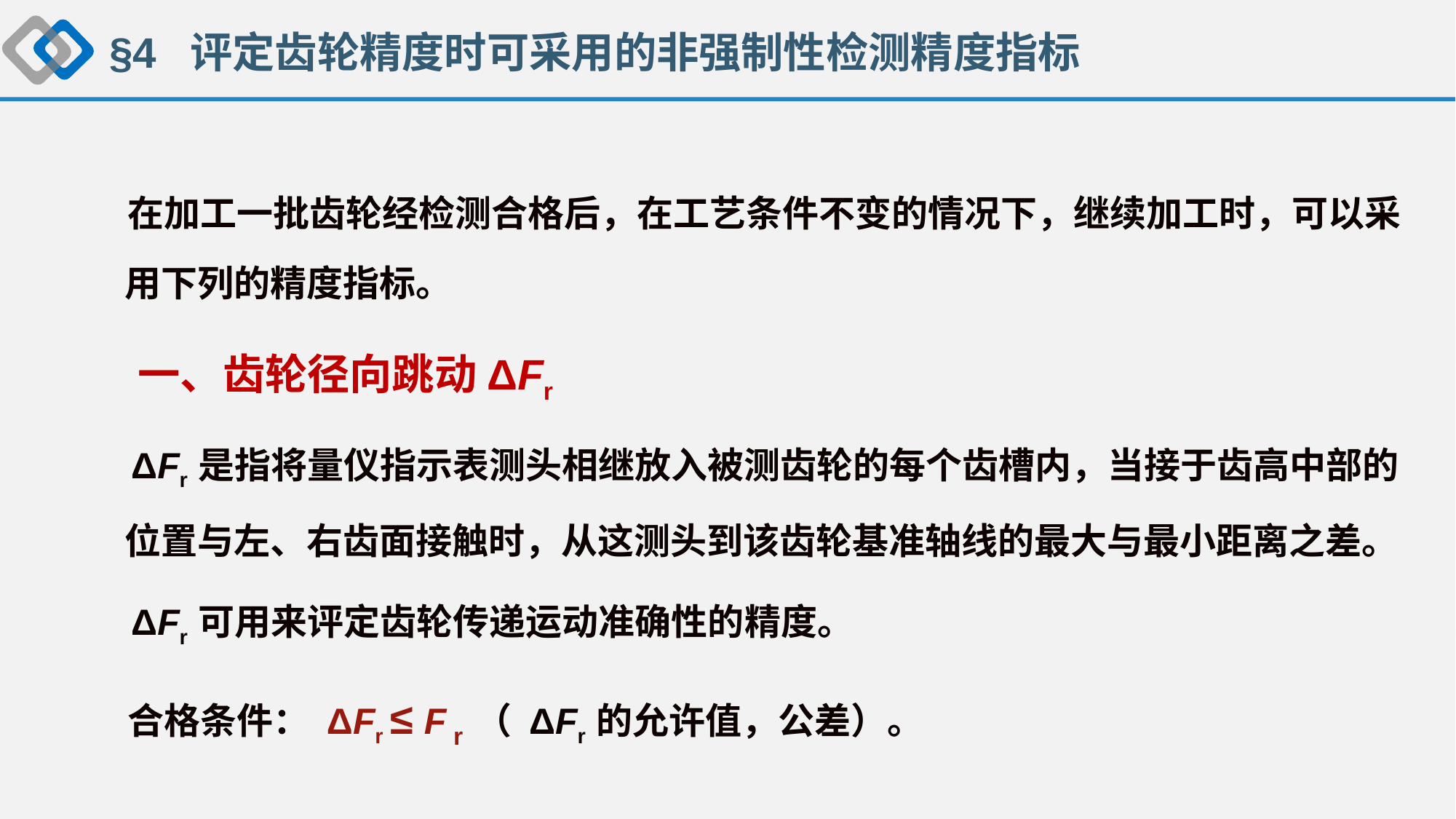

# §4  评定齿轮精度时可采用的非强制性检测精度指标
      在加工一批齿轮经检测合格后，在工艺条件不变的情况下，继续加工时，可以采用下列的精度指标。
      一、齿轮径向跳动ΔFr
      ΔFr 是指将量仪指示表测头相继放入被测齿轮的每个齿槽内，当接于齿高中部的位置与左、右齿面接触时，从这测头到该齿轮基准轴线的最大与最小距离之差。
      ΔFr 可用来评定齿轮传递运动准确性的精度。
      合格条件： ΔFr ≤ F r （ ΔFr 的允许值，公差）。